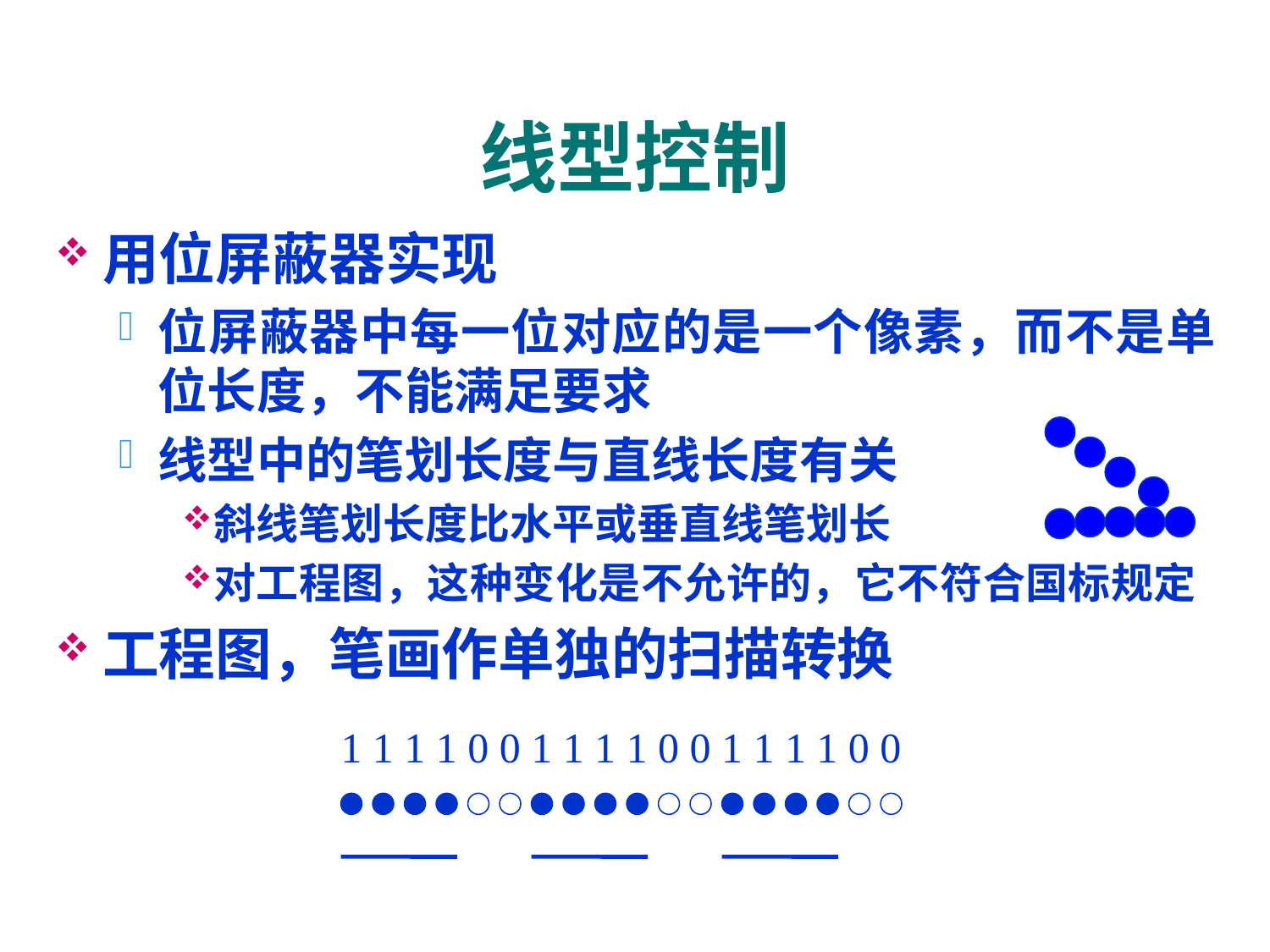

# 线型控制
用位屏蔽器实现
位屏蔽器中每一位对应的是一个像素，而不是单位长度，不能满足要求
线型中的笔划长度与直线长度有关
斜线笔划长度比水平或垂直线笔划长
对工程图，这种变化是不允许的，它不符合国标规定
工程图，笔画作单独的扫描转换

1 1 1 1 0 0 1 1 1 1 0 0 1 1 1 1 0 0